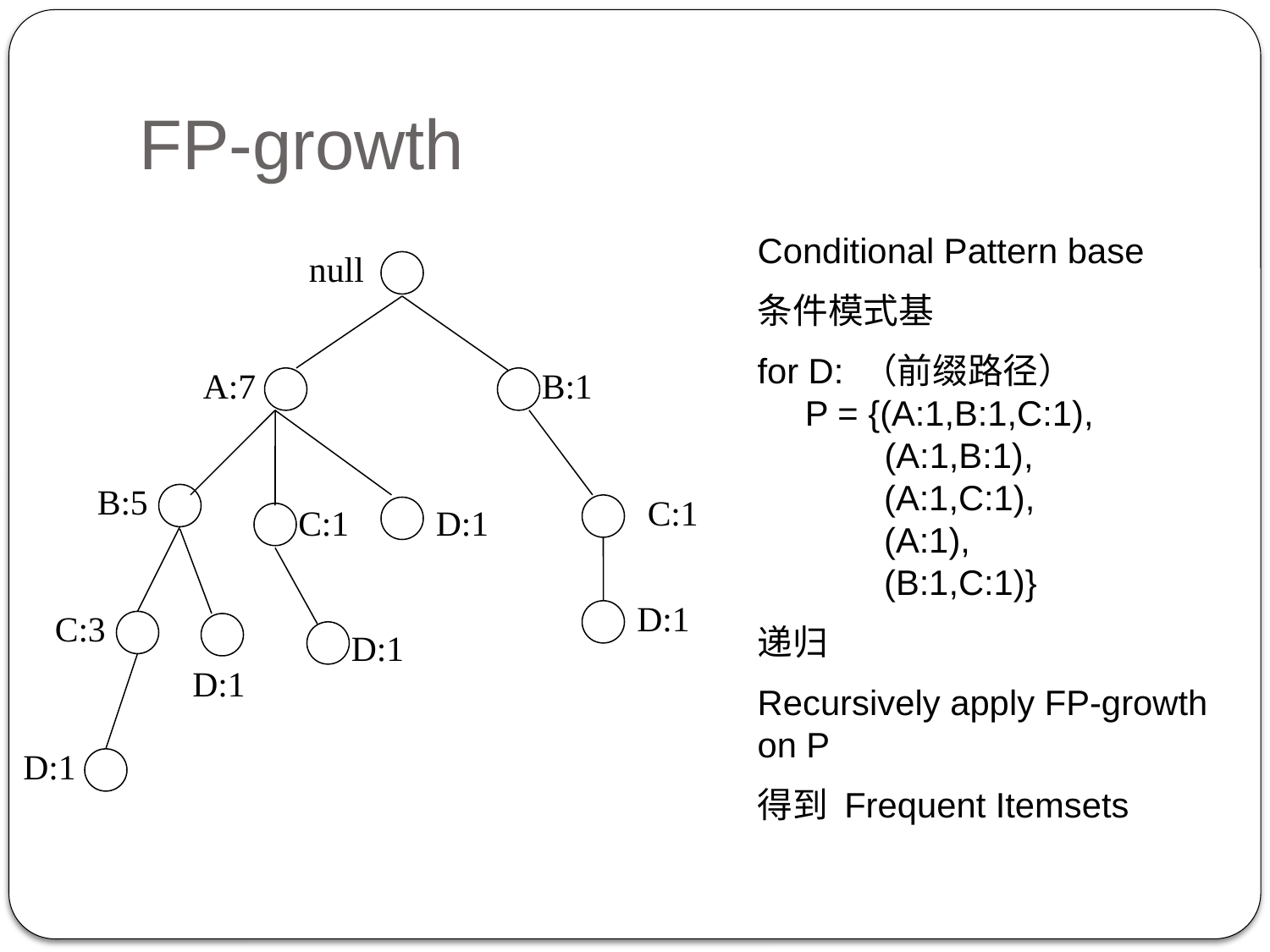

# FP-growth
Conditional Pattern base
条件模式基
for D: （前缀路径）
     P = {(A:1,B:1,C:1),
	(A:1,B:1),
             (A:1,C:1),
             (A:1),
             (B:1,C:1)}
递归
Recursively apply FP-growth on P
得到 Frequent Itemsets
null

A:7
B:1

B:5

C:1
C:1
D:1

D:1
C:3

D:1

D:1
D:1